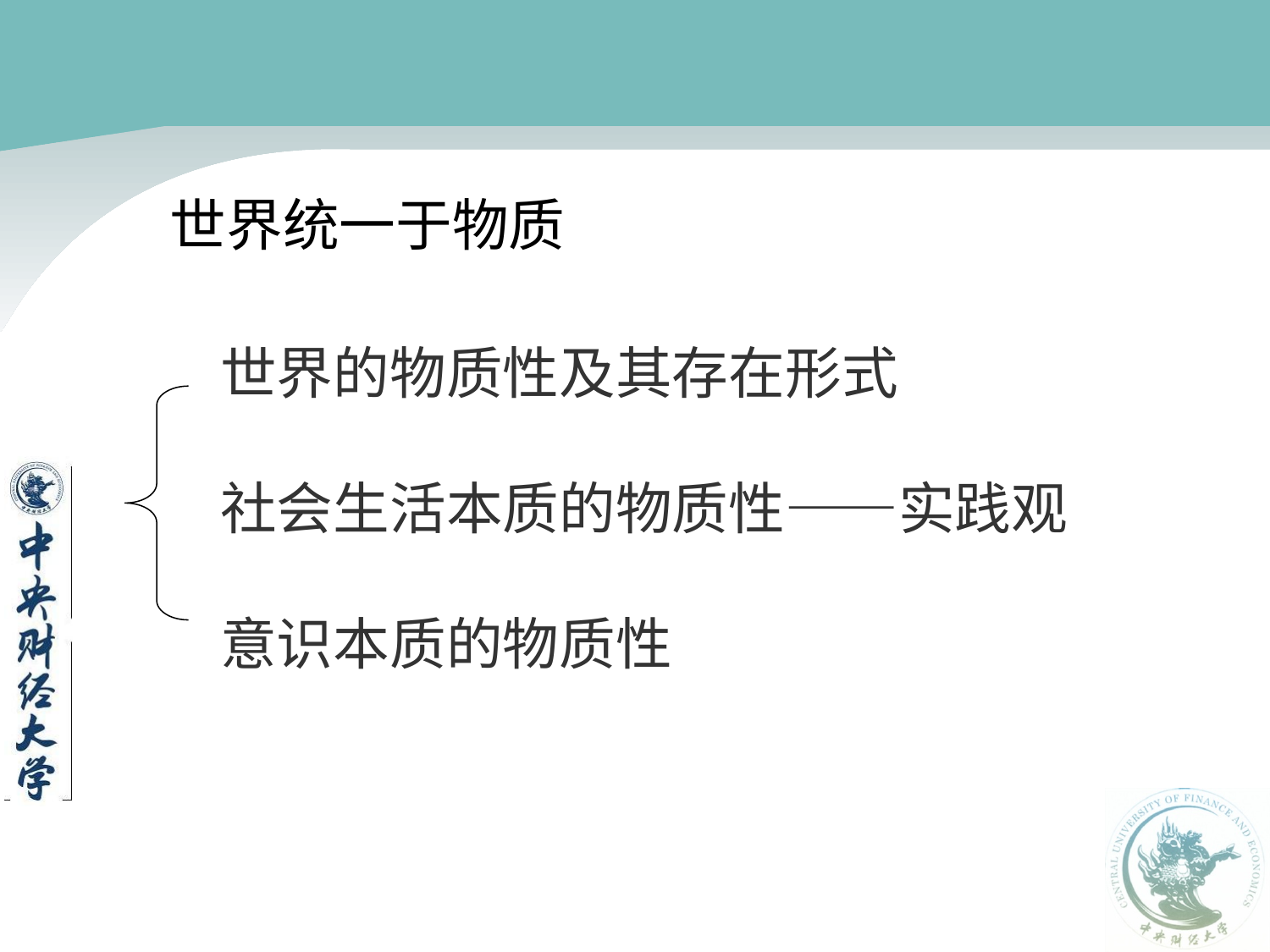

世界统一于物质

世界的物质性及其存在形式

社会生活本质的物质性——实践观

意识本质的物质性